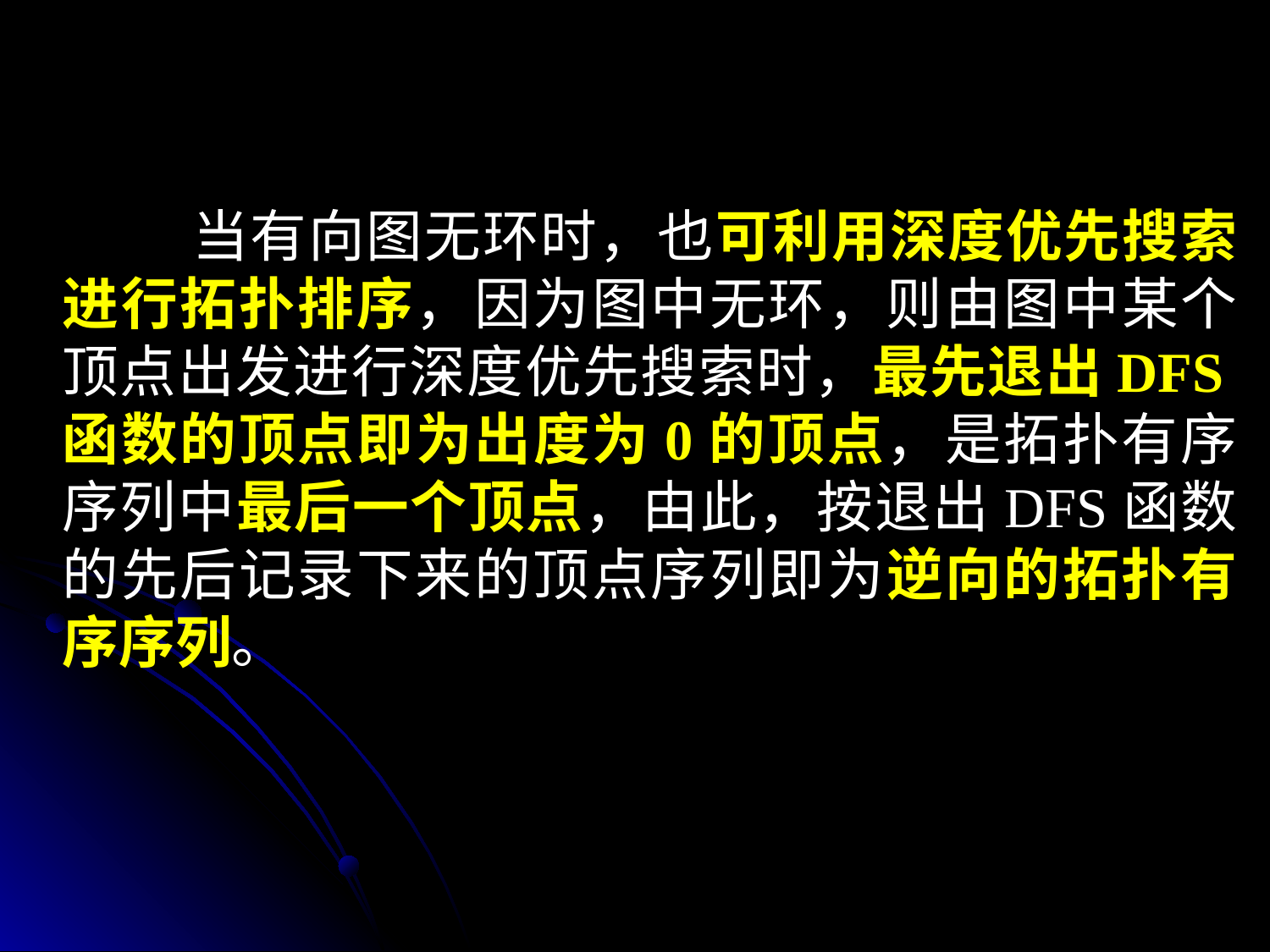

当有向图无环时，也可利用深度优先搜索进行拓扑排序，因为图中无环，则由图中某个顶点出发进行深度优先搜索时，最先退出DFS函数的顶点即为出度为0的顶点，是拓扑有序序列中最后一个顶点，由此，按退出DFS函数的先后记录下来的顶点序列即为逆向的拓扑有序序列。